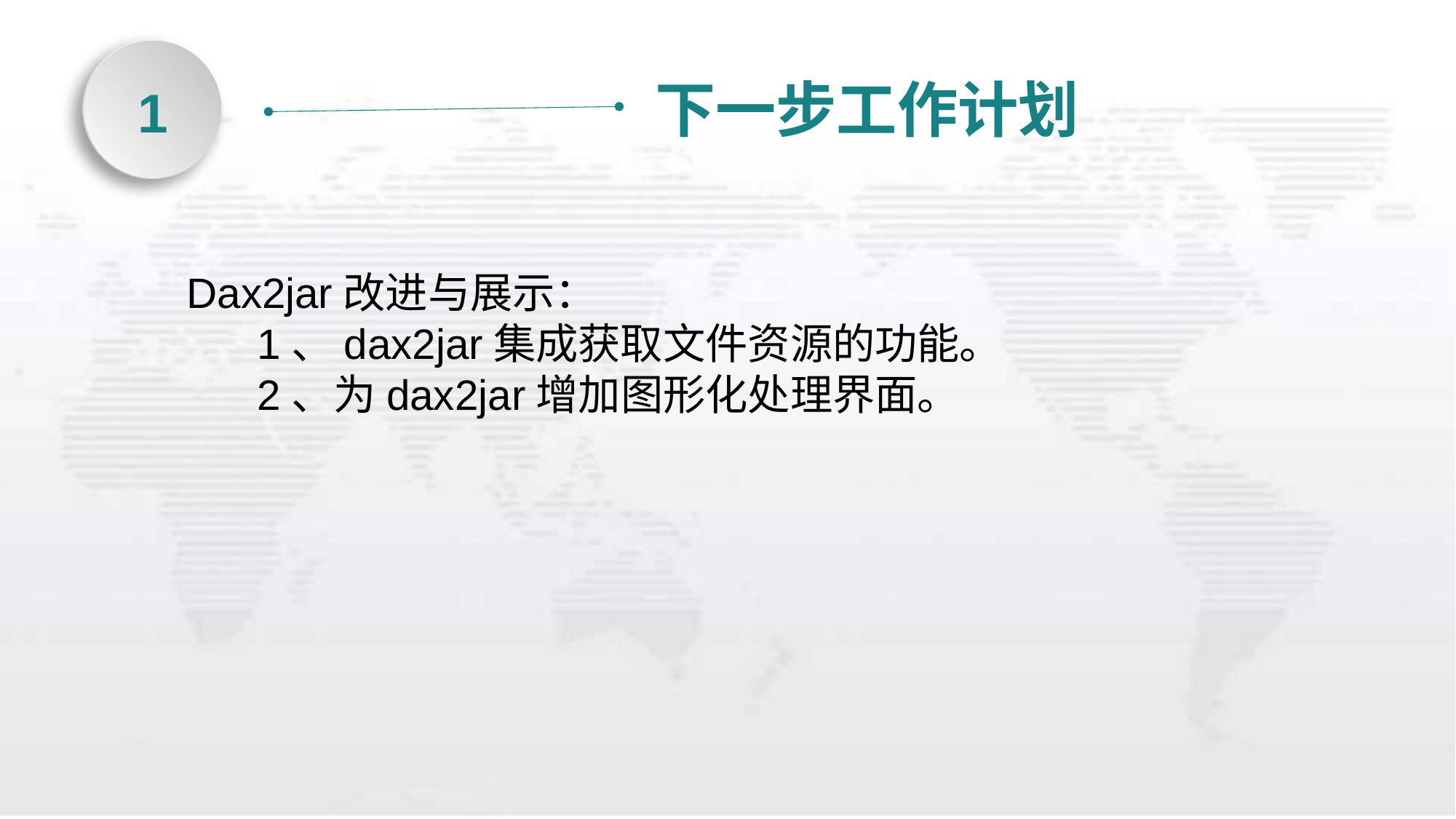

下一步工作计划
1
Dax2jar改进与展示：
      1、dax2jar集成获取文件资源的功能。
      2、为dax2jar增加图形化处理界面。